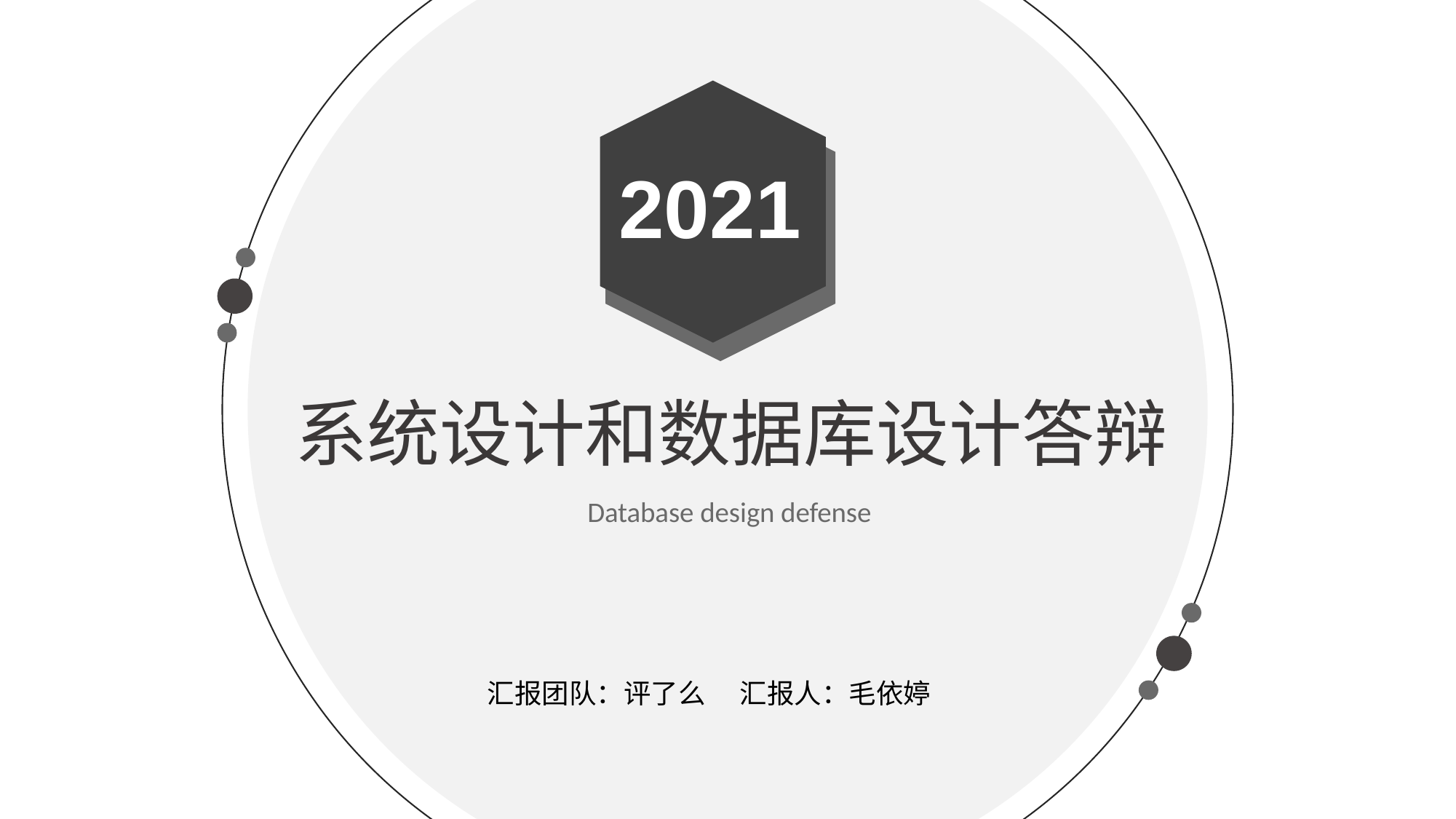

2021

系统设计和数据库设计答辩
Database design defense

汇报团队：评了么
汇报人：毛依婷